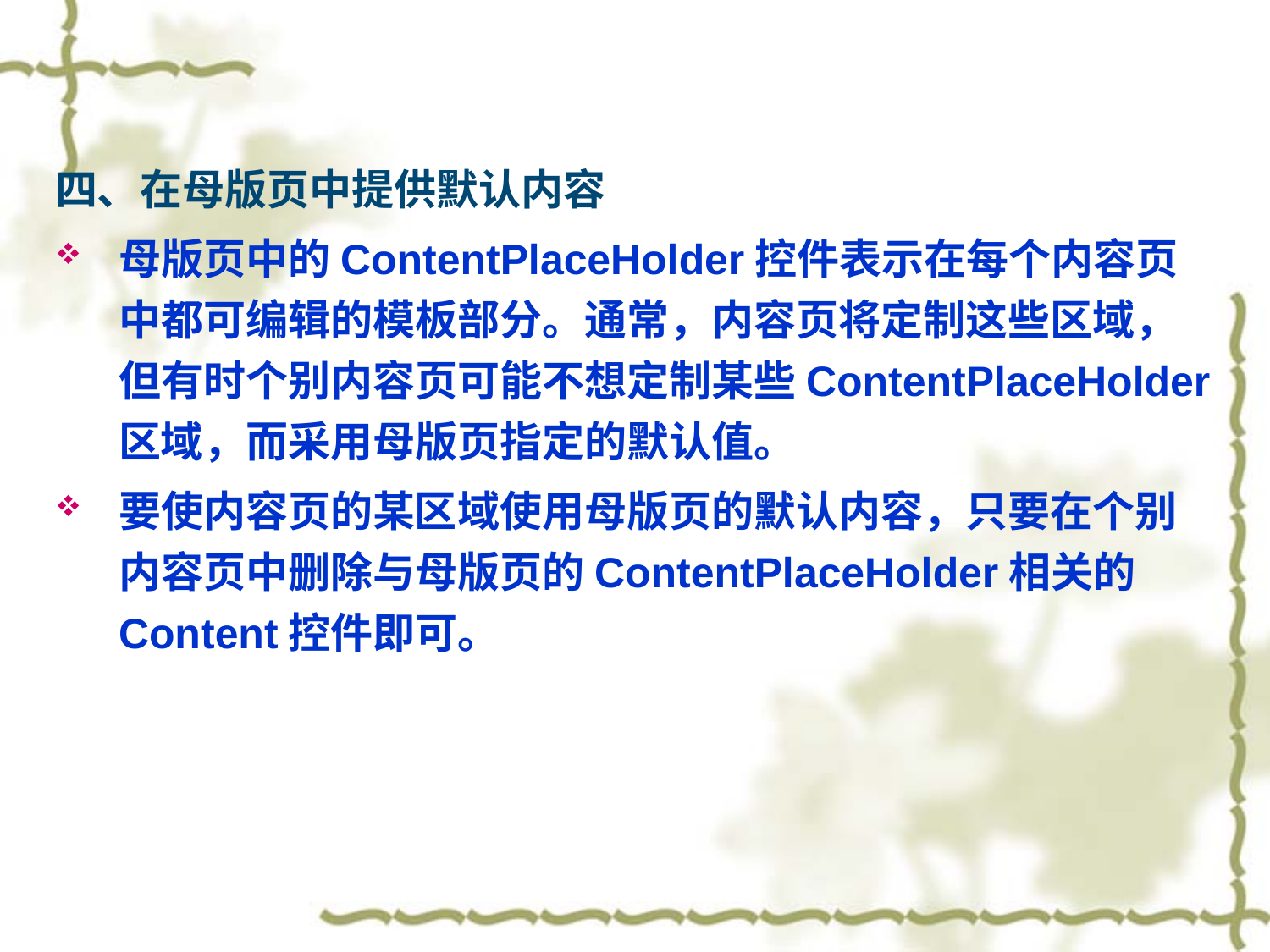

四、在母版页中提供默认内容
母版页中的ContentPlaceHolder控件表示在每个内容页中都可编辑的模板部分。通常，内容页将定制这些区域，但有时个别内容页可能不想定制某些ContentPlaceHolder区域，而采用母版页指定的默认值。
要使内容页的某区域使用母版页的默认内容，只要在个别内容页中删除与母版页的ContentPlaceHolder相关的Content控件即可。